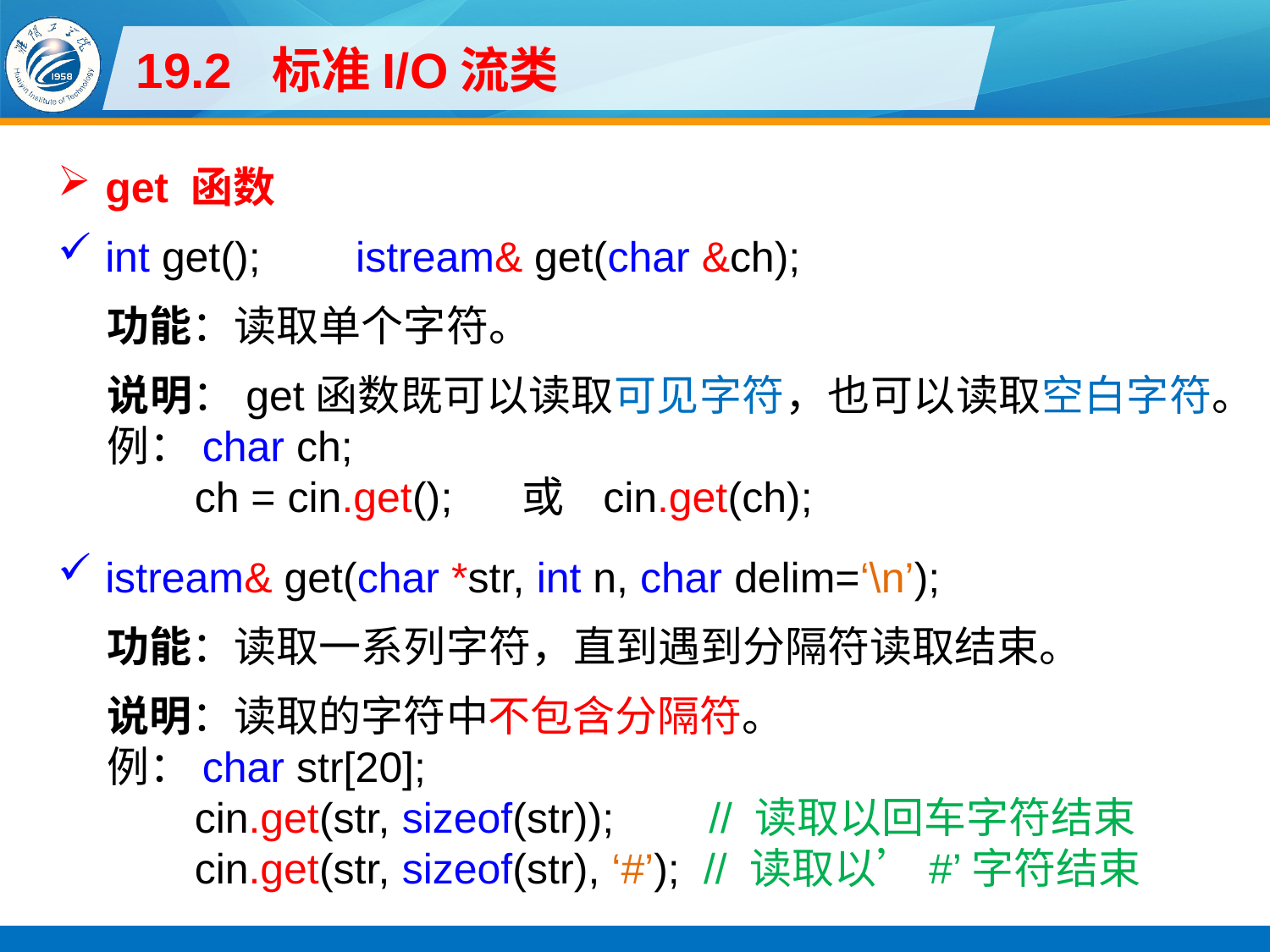

# 19.2  标准I/O流类
get 函数
int get();        istream& get(char &ch);
功能：读取单个字符。
说明：get函数既可以读取可见字符，也可以读取空白字符。
例：char ch;
ch = cin.get();     或   cin.get(ch);
istream& get(char *str, int n, char delim=‘\n’);
功能：读取一系列字符，直到遇到分隔符读取结束。
说明：读取的字符中不包含分隔符。
例：char str[20];
cin.get(str, sizeof(str));        // 读取以回车字符结束
cin.get(str, sizeof(str), ‘#’);  // 读取以’#’字符结束